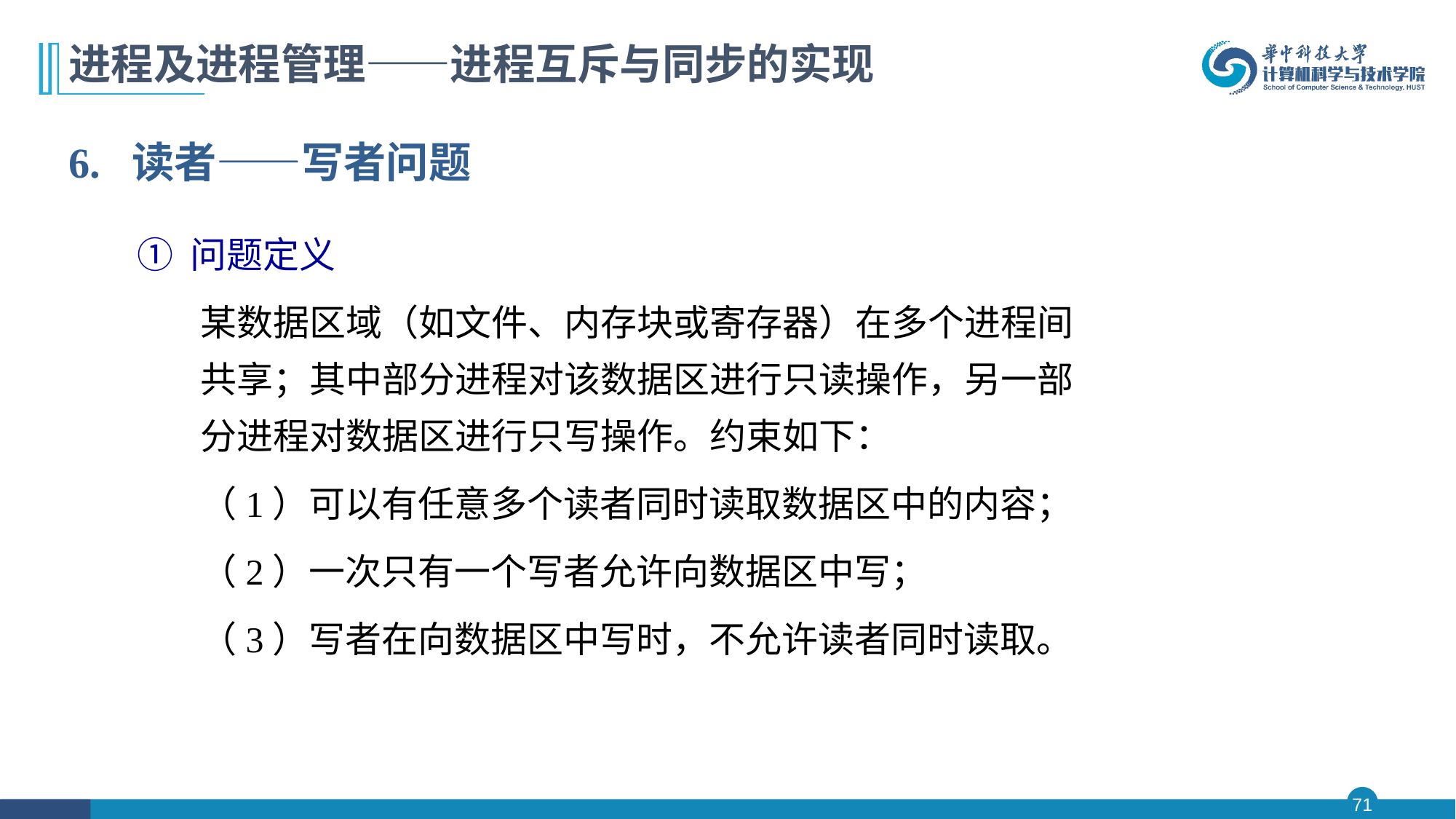

# 进程及进程管理——进程互斥与同步的实现
6.  读者——写者问题
① 问题定义
	某数据区域（如文件、内存块或寄存器）在多个进程间共享；其中部分进程对该数据区进行只读操作，另一部分进程对数据区进行只写操作。约束如下：
	（1）可以有任意多个读者同时读取数据区中的内容；
	（2）一次只有一个写者允许向数据区中写；
	（3）写者在向数据区中写时，不允许读者同时读取。